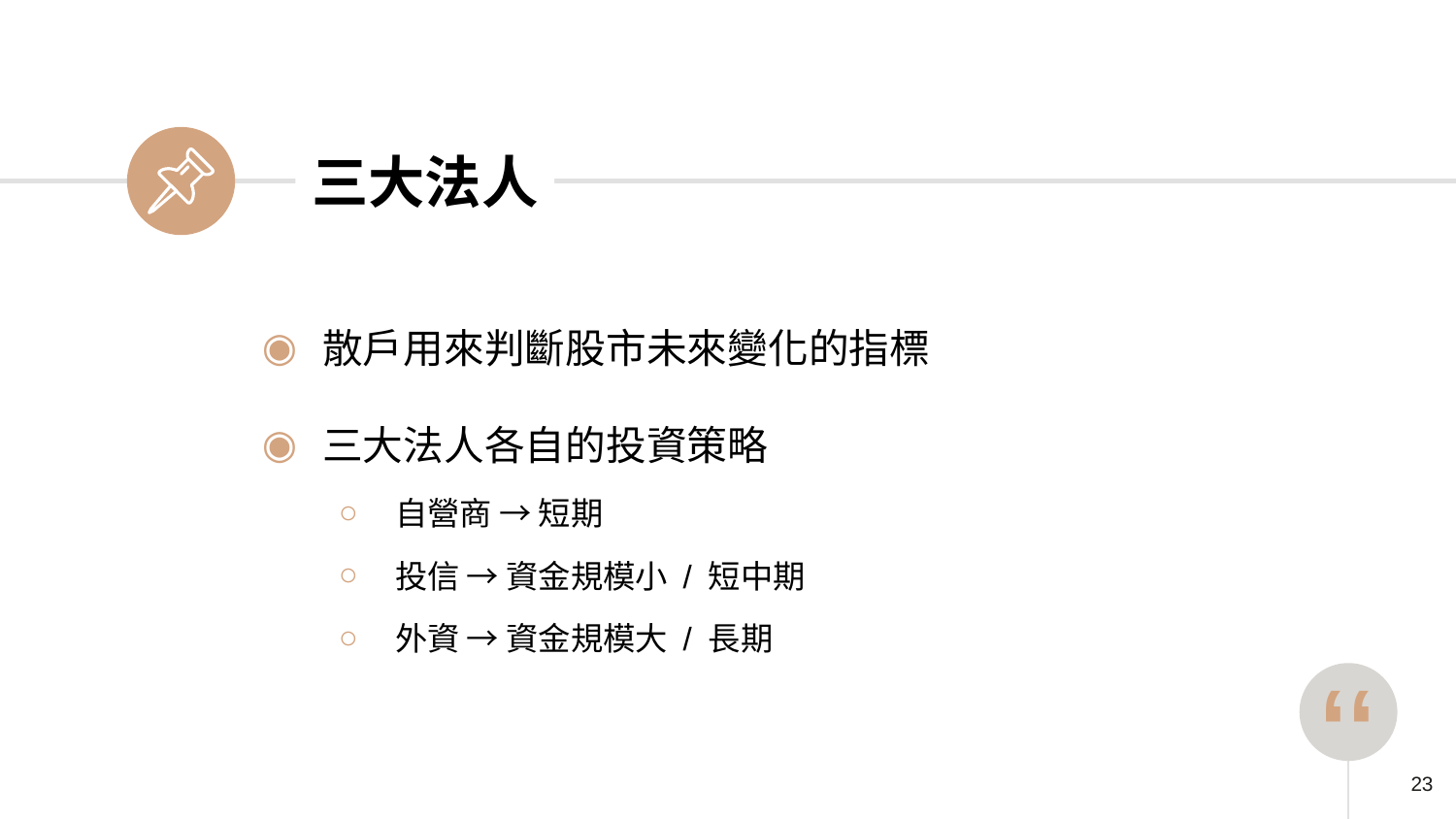

# 三大法人
散戶用來判斷股市未來變化的指標
三大法人各自的投資策略
自營商 → 短期
投信 → 資金規模小 / 短中期
外資 → 資金規模大 / 長期

,,
23